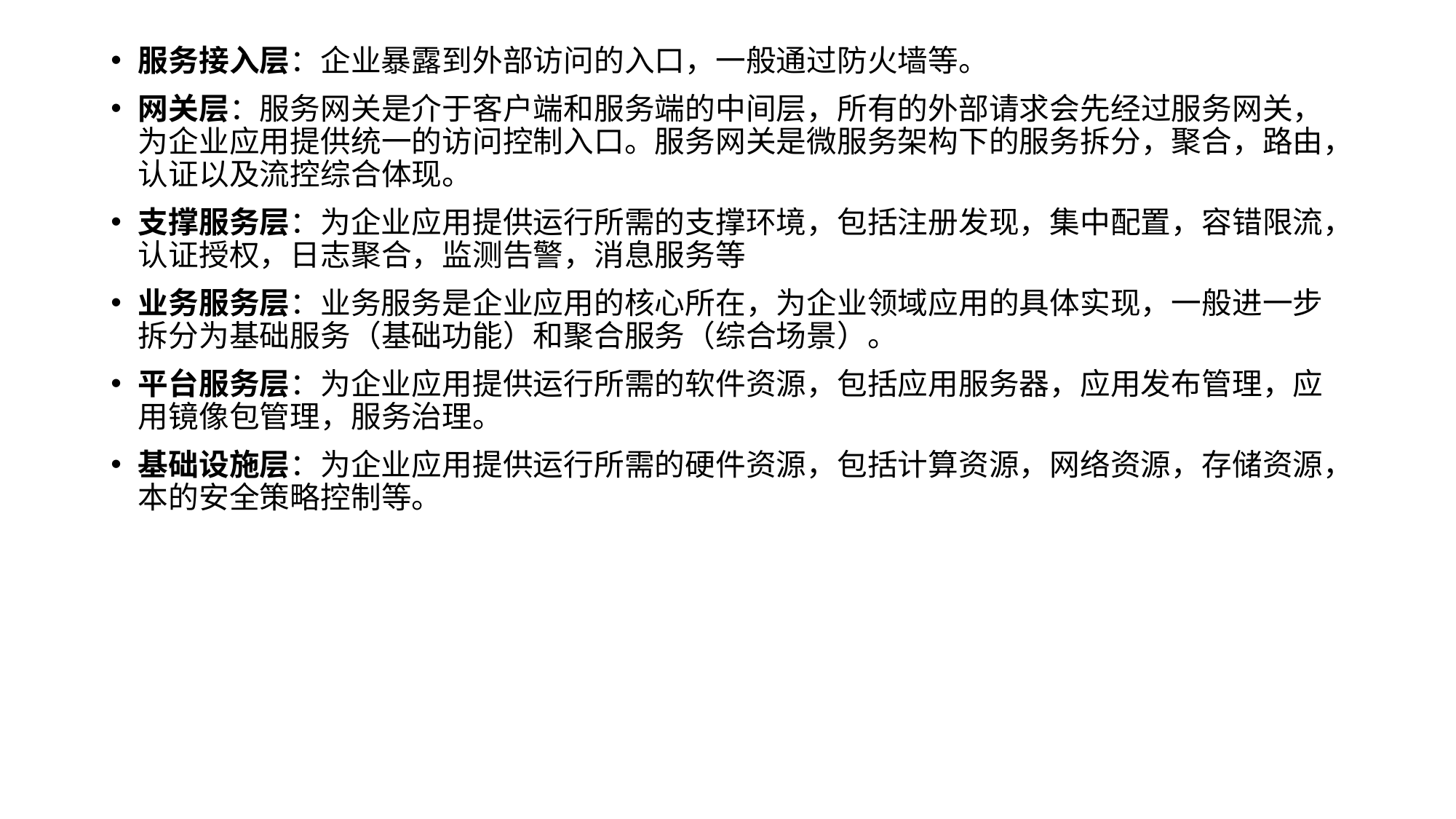

服务接入层：企业暴露到外部访问的入口，一般通过防火墙等。
网关层：服务网关是介于客户端和服务端的中间层，所有的外部请求会先经过服务网关，为企业应用提供统一的访问控制入口。服务网关是微服务架构下的服务拆分，聚合，路由，认证以及流控综合体现。
支撑服务层：为企业应用提供运行所需的支撑环境，包括注册发现，集中配置，容错限流，认证授权，日志聚合，监测告警，消息服务等
业务服务层：业务服务是企业应用的核心所在，为企业领域应用的具体实现，一般进一步拆分为基础服务（基础功能）和聚合服务（综合场景）。
平台服务层：为企业应用提供运行所需的软件资源，包括应用服务器，应用发布管理，应用镜像包管理，服务治理。
基础设施层：为企业应用提供运行所需的硬件资源，包括计算资源，网络资源，存储资源，本的安全策略控制等。